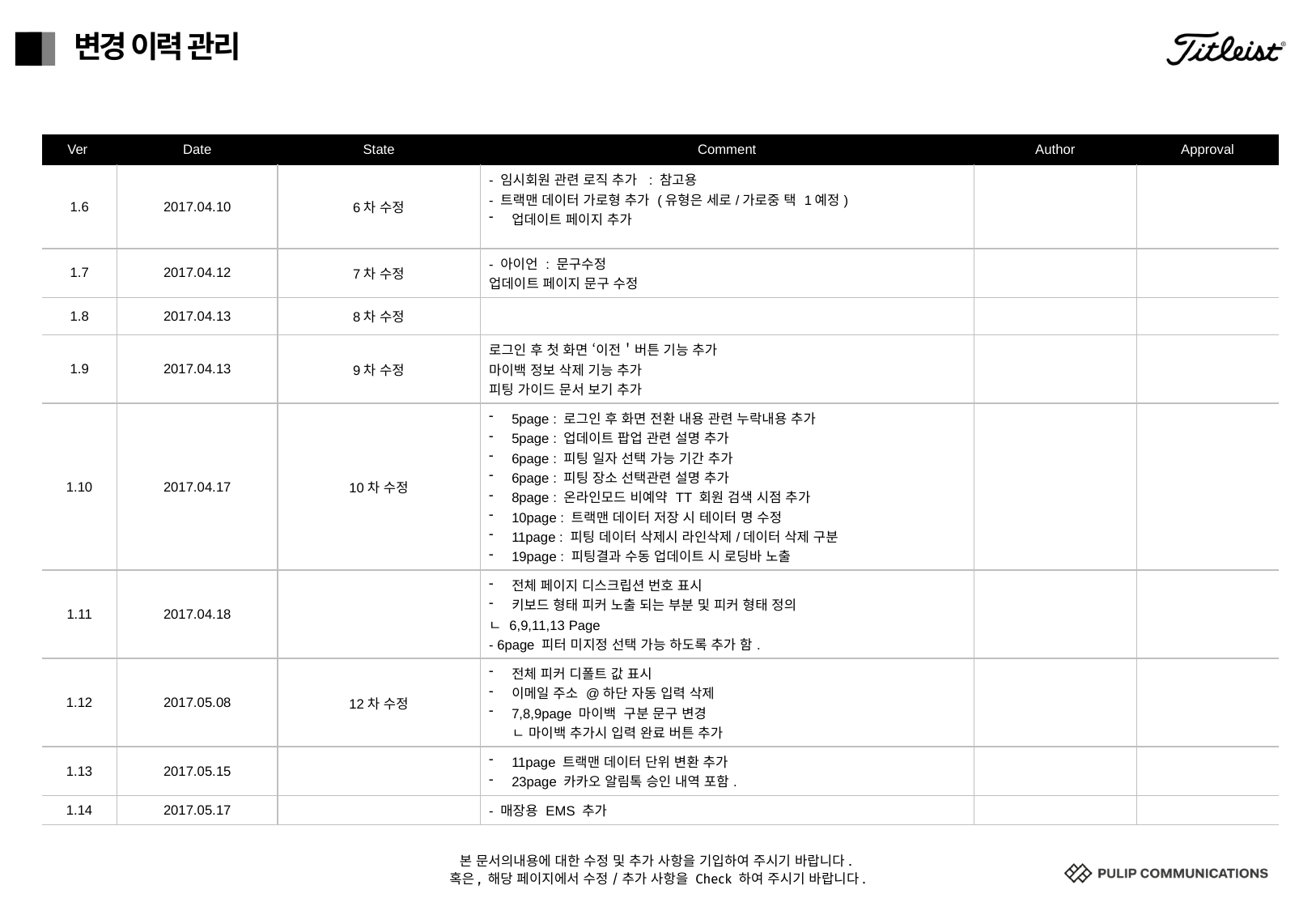

# 변경 이력 관리
| Ver | Date | State | Comment | Author | Approval |
| --- | --- | --- | --- | --- | --- |
| 1.6 | 2017.04.10 | 6차 수정 | - 임시회원 관련 로직 추가 : 참고용 - 트랙맨 데이터 가로형 추가 (유형은 세로/가로중 택 1예정) 업데이트 페이지 추가 |  |  |
| 1.7 | 2017.04.12 | 7차 수정 | - 아이언 : 문구수정 업데이트 페이지 문구 수정 |  |  |
| 1.8 | 2017.04.13 | 8차 수정 |  |  |  |
| 1.9 | 2017.04.13 | 9차 수정 | 로그인 후 첫 화면 ‘이전＇버튼 기능 추가 마이백 정보 삭제 기능 추가 피팅 가이드 문서 보기 추가 |  |  |
| 1.10 | 2017.04.17 | 10차 수정 | 5page : 로그인 후 화면 전환 내용 관련 누락내용 추가 5page : 업데이트 팝업 관련 설명 추가 6page : 피팅 일자 선택 가능 기간 추가 6page : 피팅 장소 선택관련 설명 추가 8page : 온라인모드 비예약 TT 회원 검색 시점 추가 10page : 트랙맨 데이터 저장 시 테이터 명 수정 11page : 피팅 데이터 삭제시 라인삭제/데이터 삭제 구분 19page : 피팅결과 수동 업데이트 시 로딩바 노출 |  |  |
| 1.11 | 2017.04.18 |  | 전체 페이지 디스크립션 번호 표시 키보드 형태 피커 노출 되는 부분 및 피커 형태 정의 ㄴ 6,9,11,13 Page - 6page 피터 미지정 선택 가능 하도록 추가 함. |  |  |
| 1.12 | 2017.05.08 | 12차 수정 | 전체 피커 디폴트 값 표시 이메일 주소 @하단 자동 입력 삭제 7,8,9page 마이백 구분 문구 변경 ㄴ 마이백 추가시 입력 완료 버튼 추가 |  |  |
| 1.13 | 2017.05.15 |  | 11page 트랙맨 데이터 단위 변환 추가 23page 카카오 알림톡 승인 내역 포함. |  |  |
| 1.14 | 2017.05.17 |  | - 매장용 EMS 추가 |  |  |
본 문서의내용에 대한 수정 및 추가 사항을 기입하여 주시기 바랍니다.
혹은, 해당 페이지에서 수정/추가 사항을 Check 하여 주시기 바랍니다.